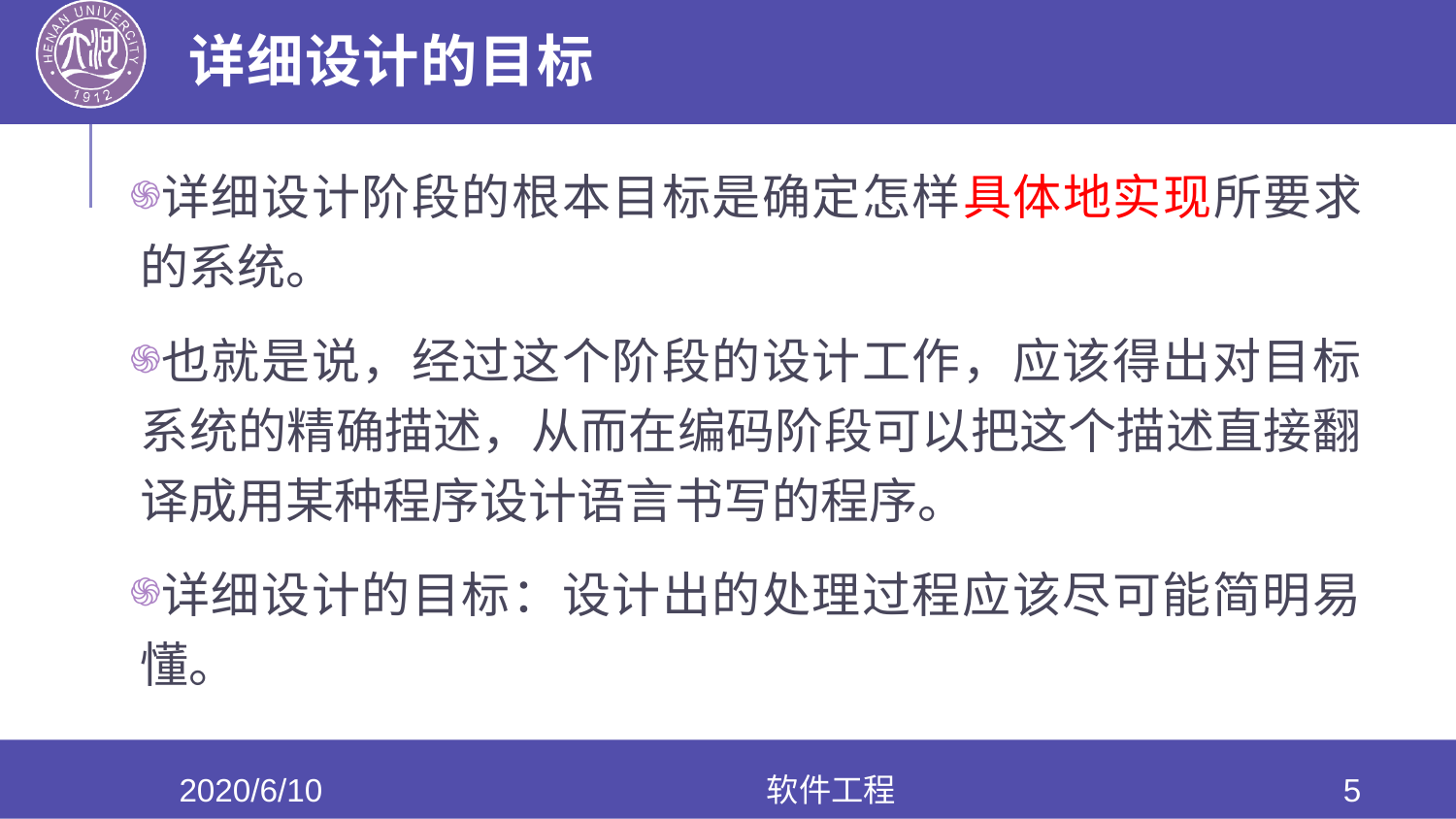

# 详细设计的目标
详细设计阶段的根本目标是确定怎样具体地实现所要求的系统。
也就是说，经过这个阶段的设计工作，应该得出对目标系统的精确描述，从而在编码阶段可以把这个描述直接翻译成用某种程序设计语言书写的程序。
详细设计的目标：设计出的处理过程应该尽可能简明易懂。
2020/6/10
软件工程
5